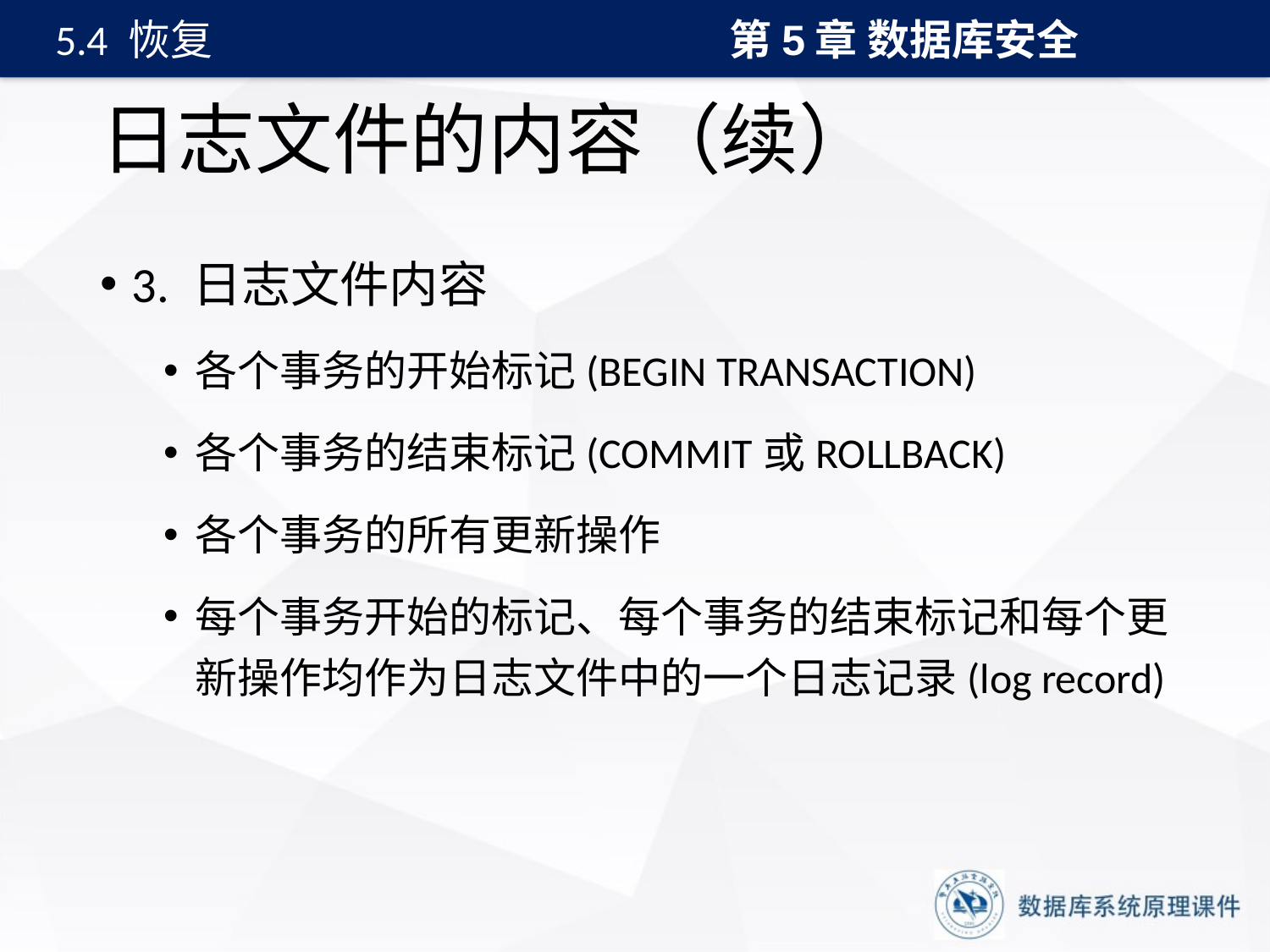

第5章 数据库安全
5.4 恢复
# 日志文件的内容（续）
3. 日志文件内容
各个事务的开始标记(BEGIN TRANSACTION)
各个事务的结束标记(COMMIT或ROLLBACK)
各个事务的所有更新操作
每个事务开始的标记、每个事务的结束标记和每个更新操作均作为日志文件中的一个日志记录(log record)